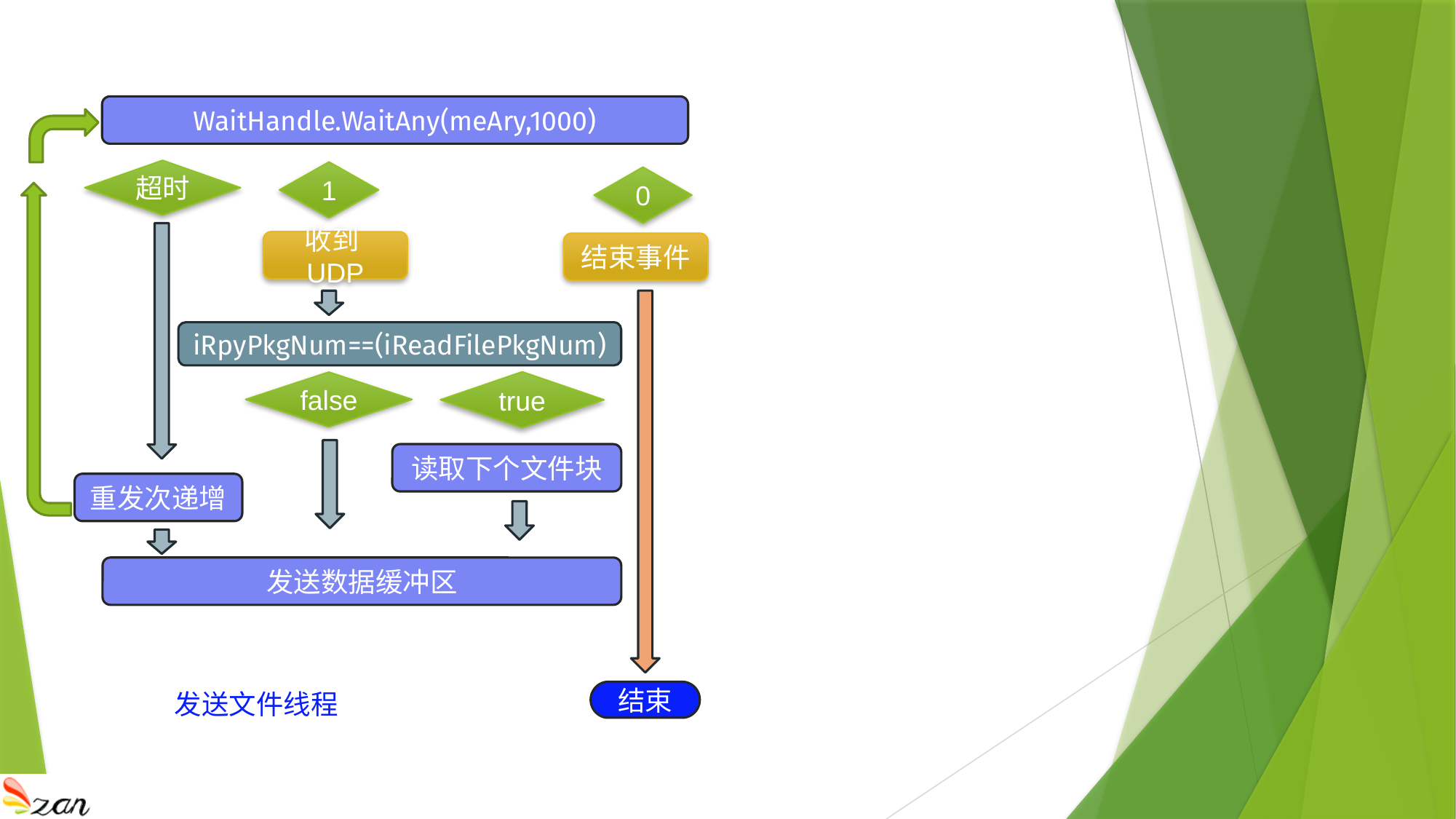

WaitHandle.WaitAny(meAry,1000)

超时
1
0

收到UDP
结束事件

iRpyPkgNum==(iReadFilePkgNum)

true
false

读取下个文件块
重发次递增

发送数据缓冲区
发送文件线程
结束